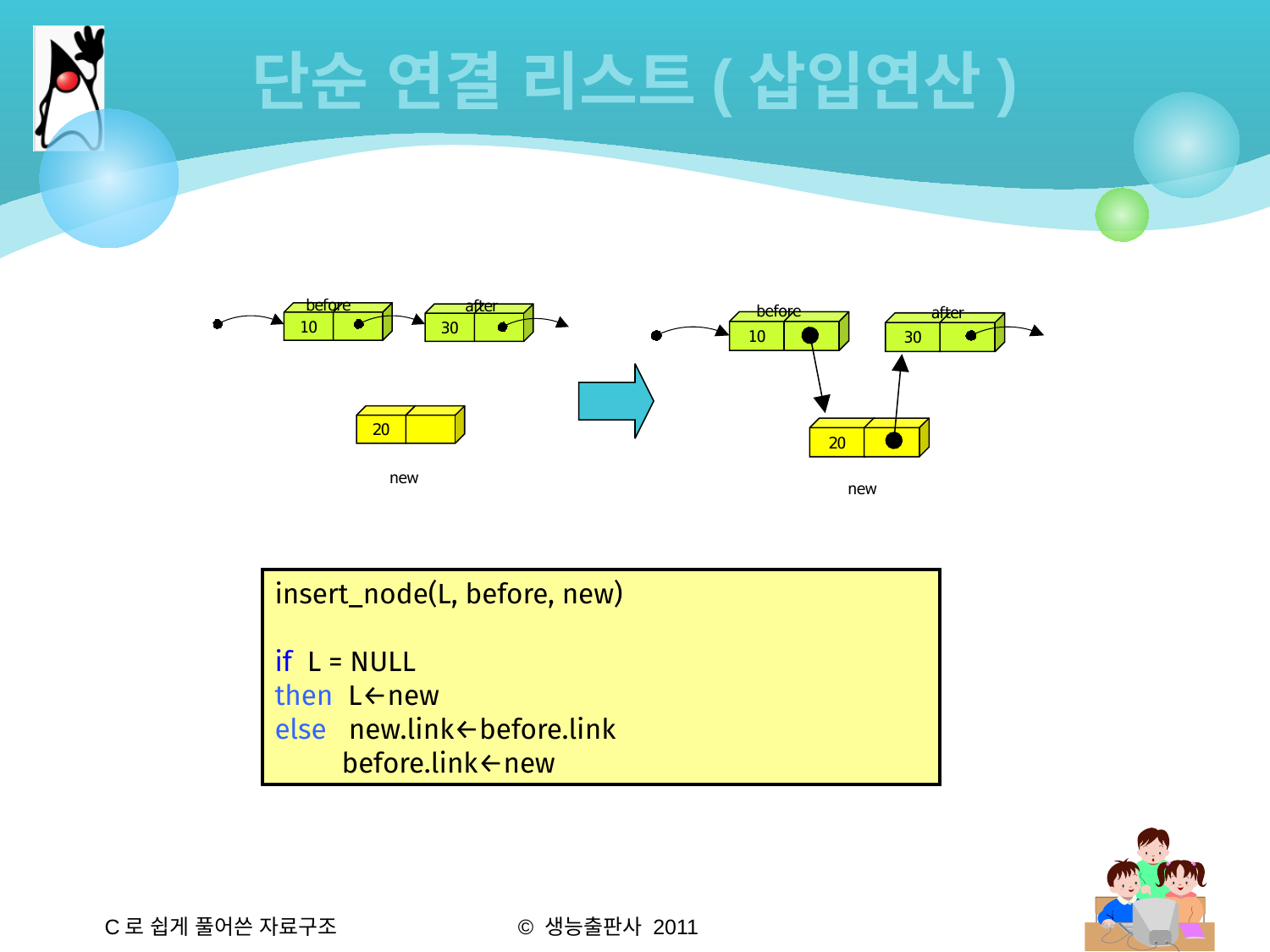

# 단순 연결 리스트(삽입연산)
before
after
10

30

20

new
before
after
10

30

20

new

insert_node(L, before, new)

if  L = NULL
then  L←new
else   new.link←before.link
         before.link←new